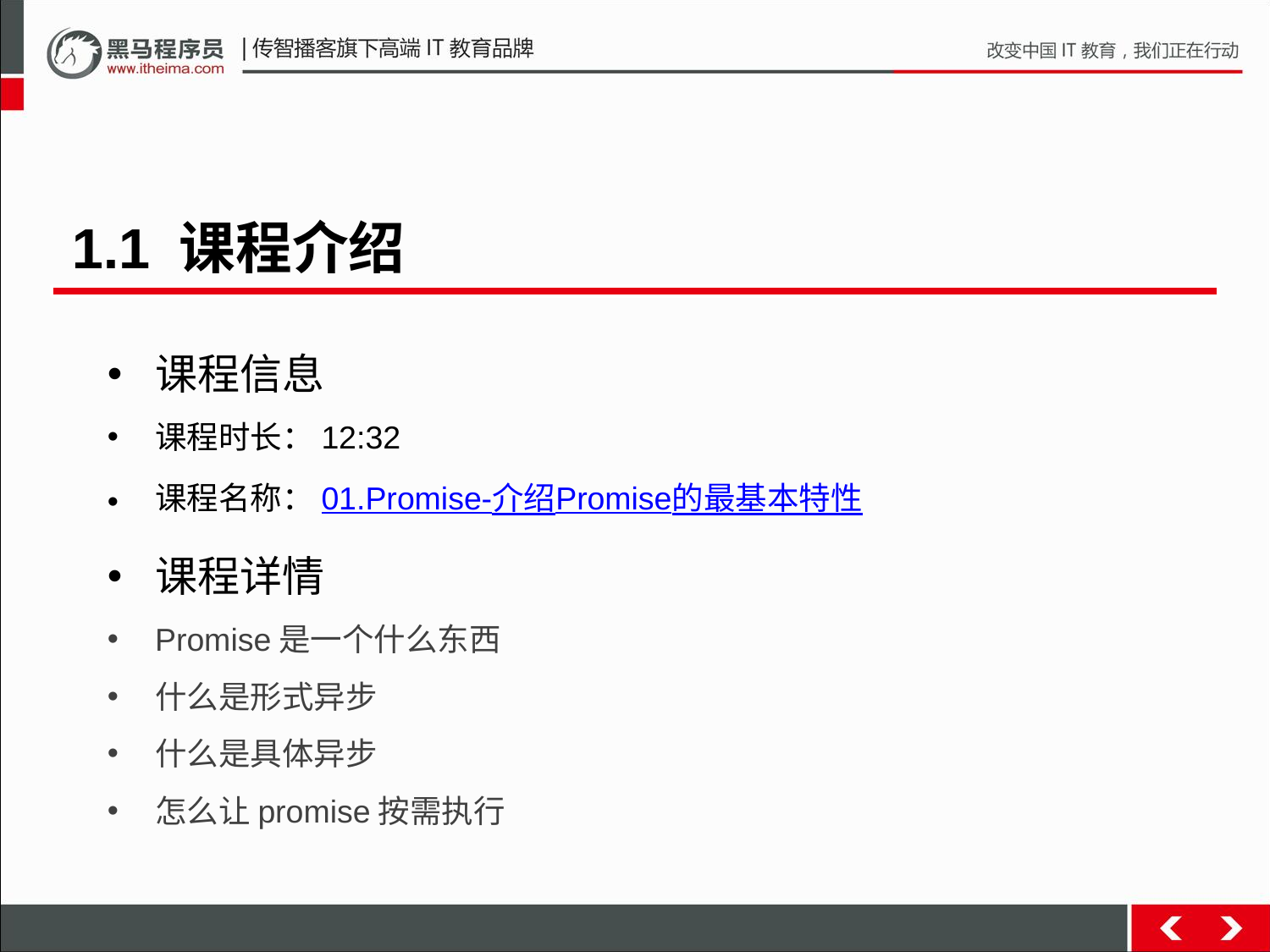

1.1 课程介绍
课程信息
课程时长：12:32
课程名称：01.Promise-介绍Promise的最基本特性
课程详情
Promise是一个什么东西
什么是形式异步
什么是具体异步
怎么让promise按需执行